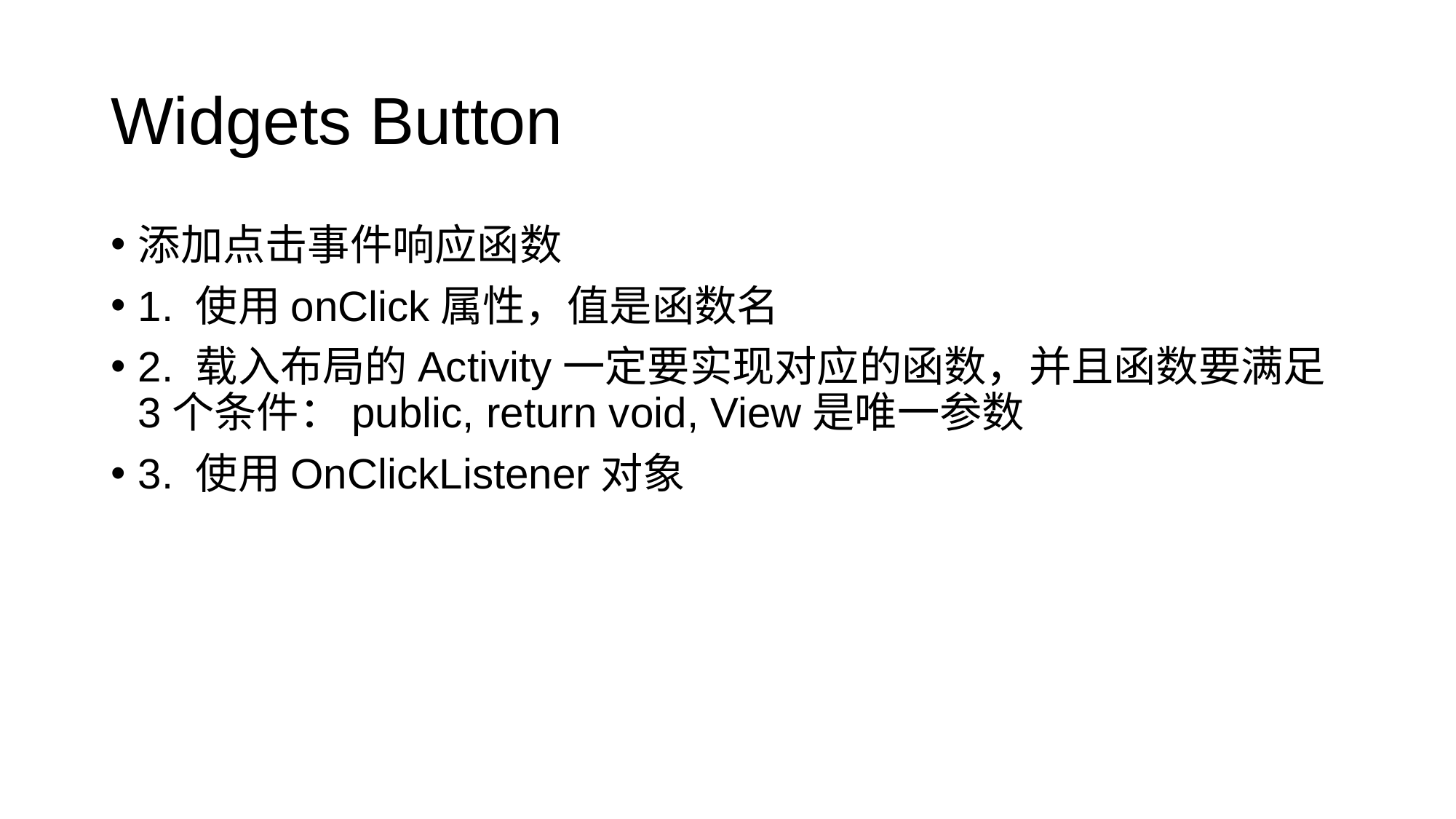

# Widgets Button
添加点击事件响应函数
1. 使用onClick属性，值是函数名
2. 载入布局的Activity一定要实现对应的函数，并且函数要满足3个条件：public, return void, View是唯一参数
3. 使用OnClickListener对象